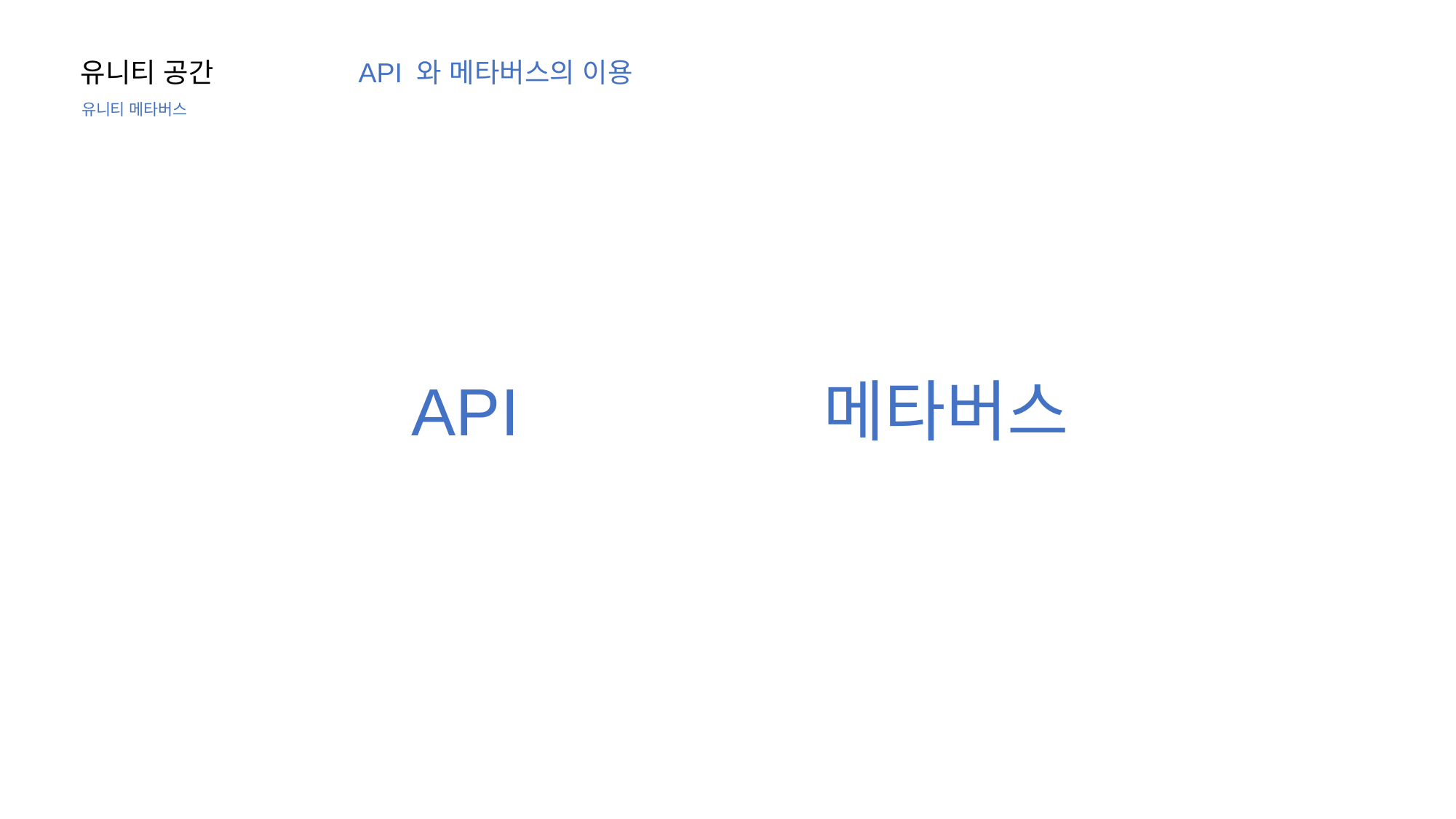

유니티 공간
API 와 메타버스의 이용
유니티 메타버스
메타버스
API